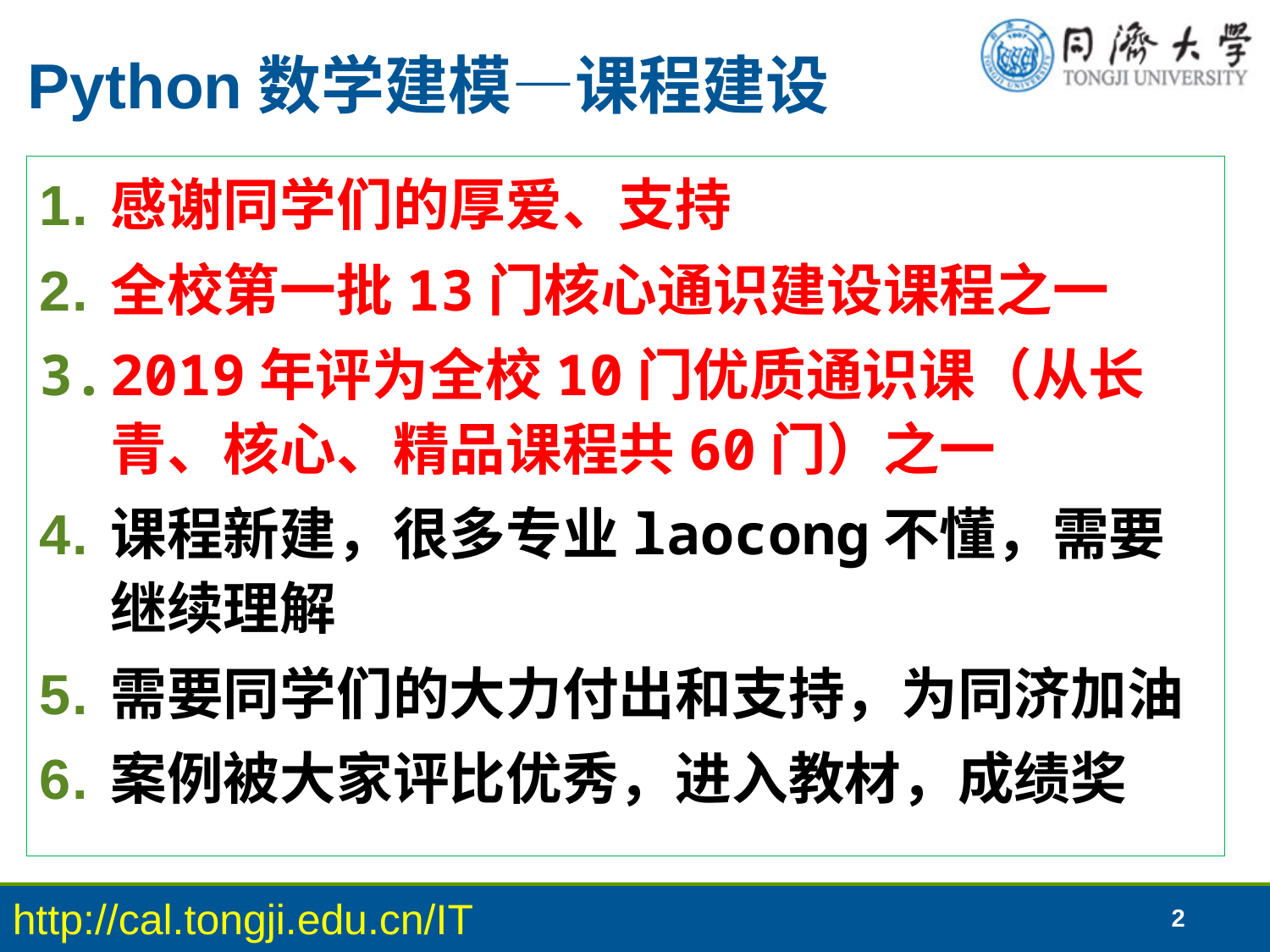

# Python数学建模—课程建设
感谢同学们的厚爱、支持
全校第一批13门核心通识建设课程之一
2019年评为全校10门优质通识课（从长青、核心、精品课程共60门）之一
课程新建，很多专业laocong不懂，需要继续理解
需要同学们的大力付出和支持，为同济加油
案例被大家评比优秀，进入教材，成绩奖